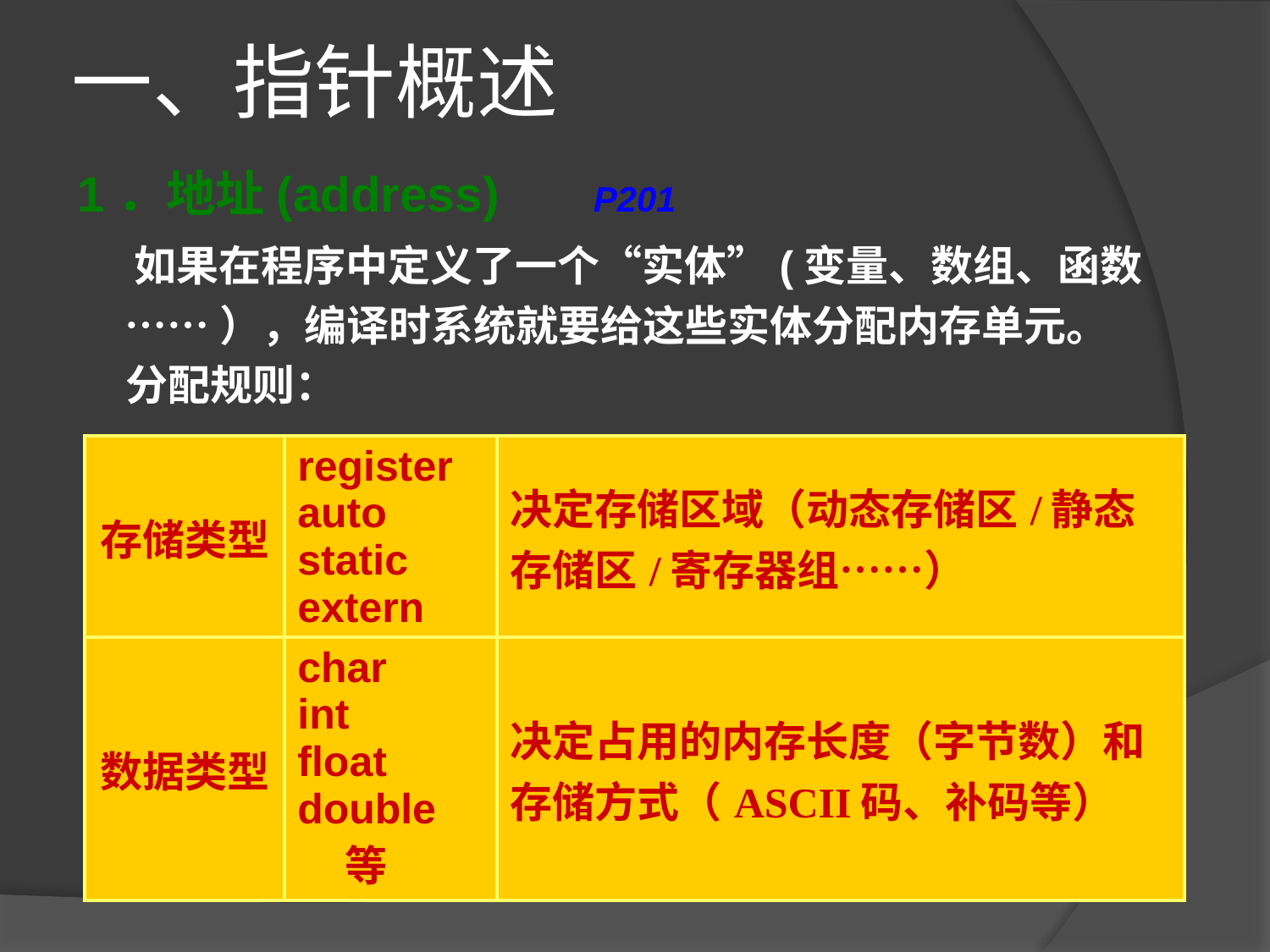

# 一、指针概述
1．地址(address)       P201
    如果在程序中定义了一个“实体”(变量、数组、函数
     ……），编译时系统就要给这些实体分配内存单元。
    分配规则：
| 存储类型 | register auto static extern | 决定存储区域（动态存储区/静态存储区/寄存器组……） |
| --- | --- | --- |
| 数据类型 | char int float double等 | 决定占用的内存长度（字节数）和存储方式（ASCII码、补码等） |